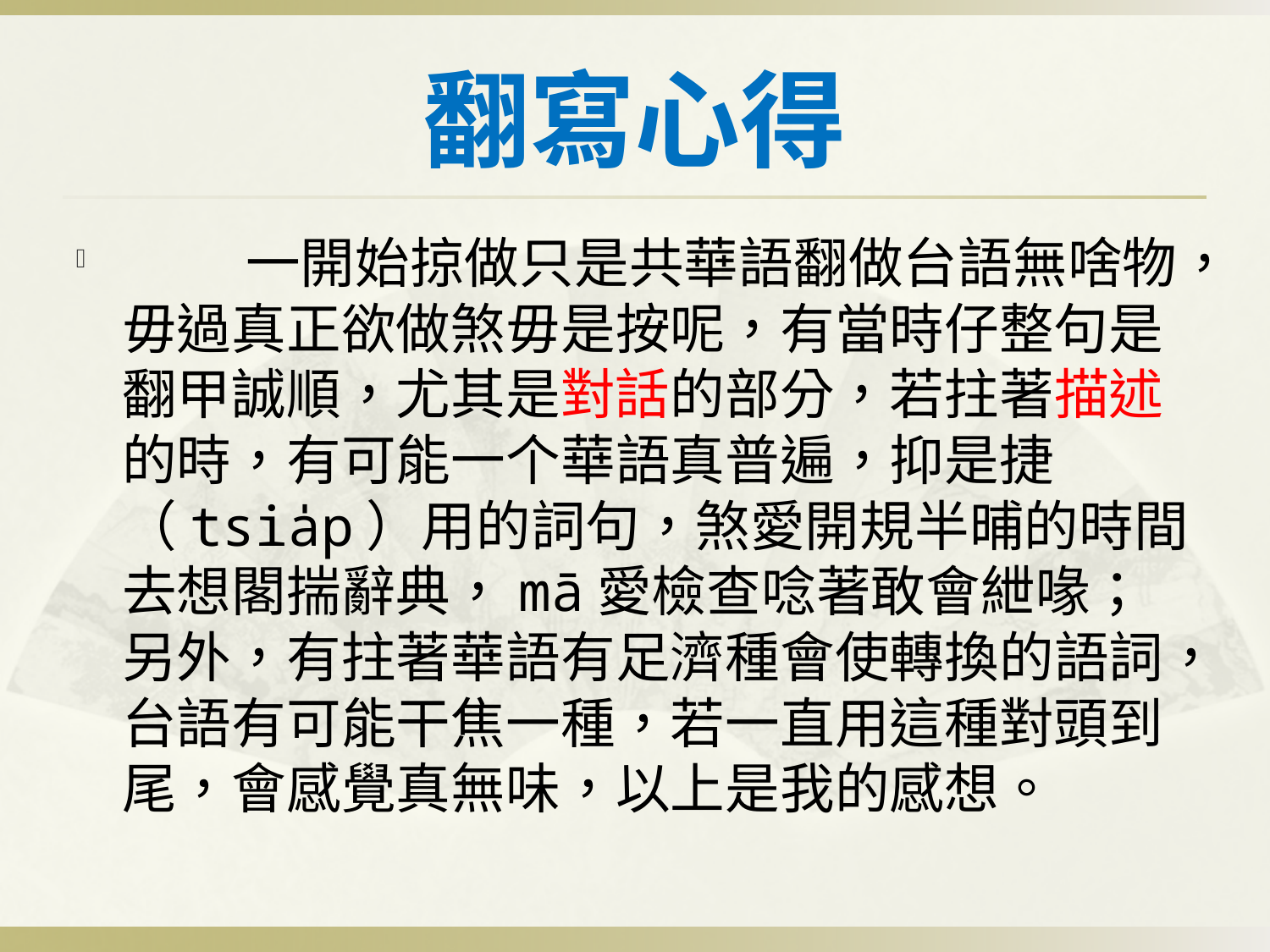

# 翻寫心得
         一開始掠做只是共華語翻做台語無啥物，毋過真正欲做煞毋是按呢，有當時仔整句是翻甲誠順，尤其是對話的部分，若拄著描述的時，有可能一个華語真普遍，抑是捷（tsia̍p）用的詞句，煞愛開規半晡的時間去想閣揣辭典，mā愛檢查唸著敢會紲喙；另外，有拄著華語有足濟種會使轉換的語詞，台語有可能干焦一種，若一直用這種對頭到尾，會感覺真無味，以上是我的感想。